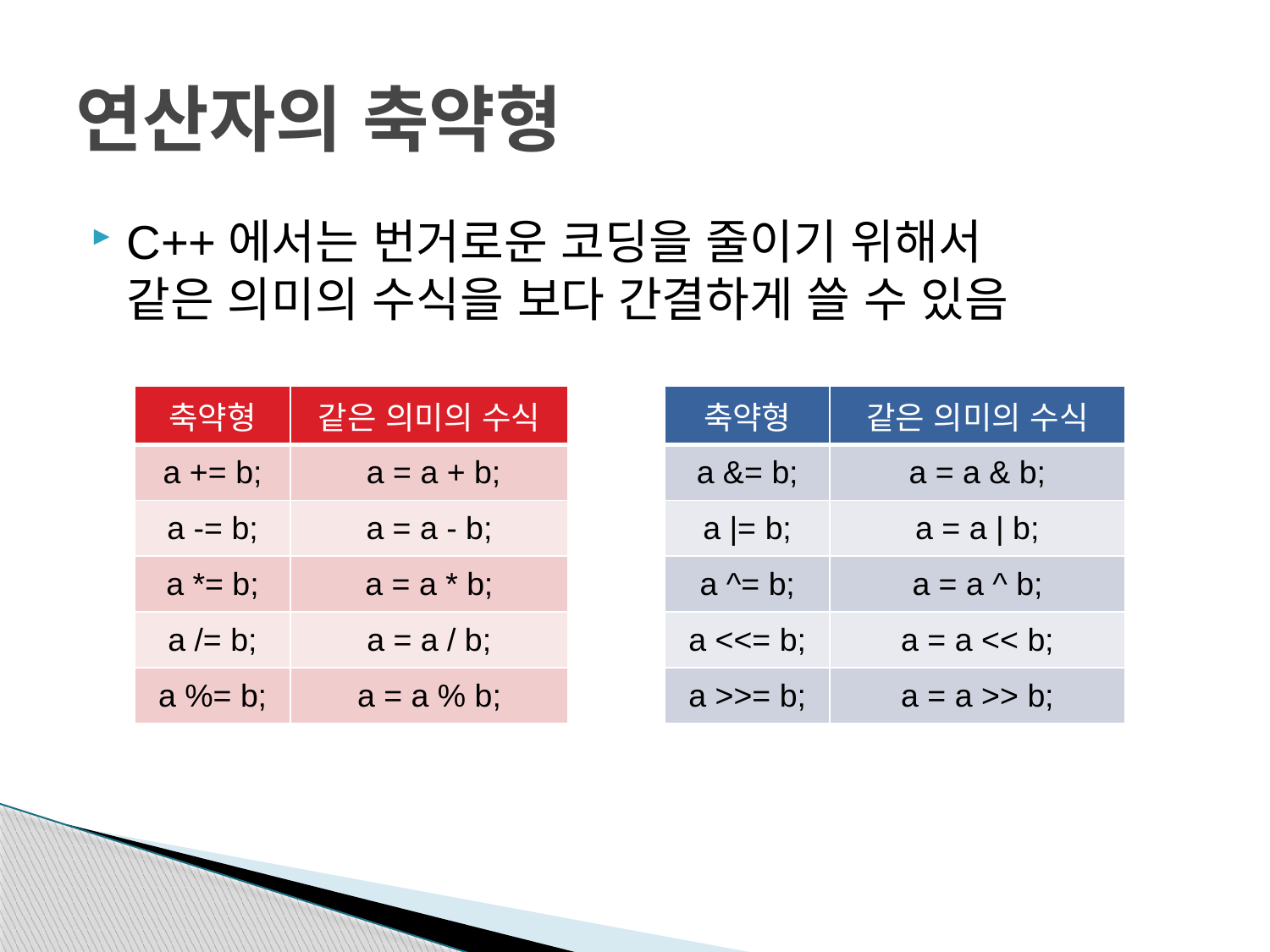

# 연산자의 축약형
C++에서는 번거로운 코딩을 줄이기 위해서
같은 의미의 수식을 보다 간결하게 쓸 수 있음

| 축약형 | 같은 의미의 수식 |
| --- | --- |
| a += b; | a = a + b; |
| a -= b; | a = a - b; |
| a \*= b; | a = a \* b; |
| a /= b; | a = a / b; |
| a %= b; | a = a % b; |
| 축약형 | 같은 의미의 수식 |
| --- | --- |
| a &= b; | a = a & b; |
| a |= b; | a = a | b; |
| a ^= b; | a = a ^ b; |
| a <<= b; | a = a << b; |
| a >>= b; | a = a >> b; |